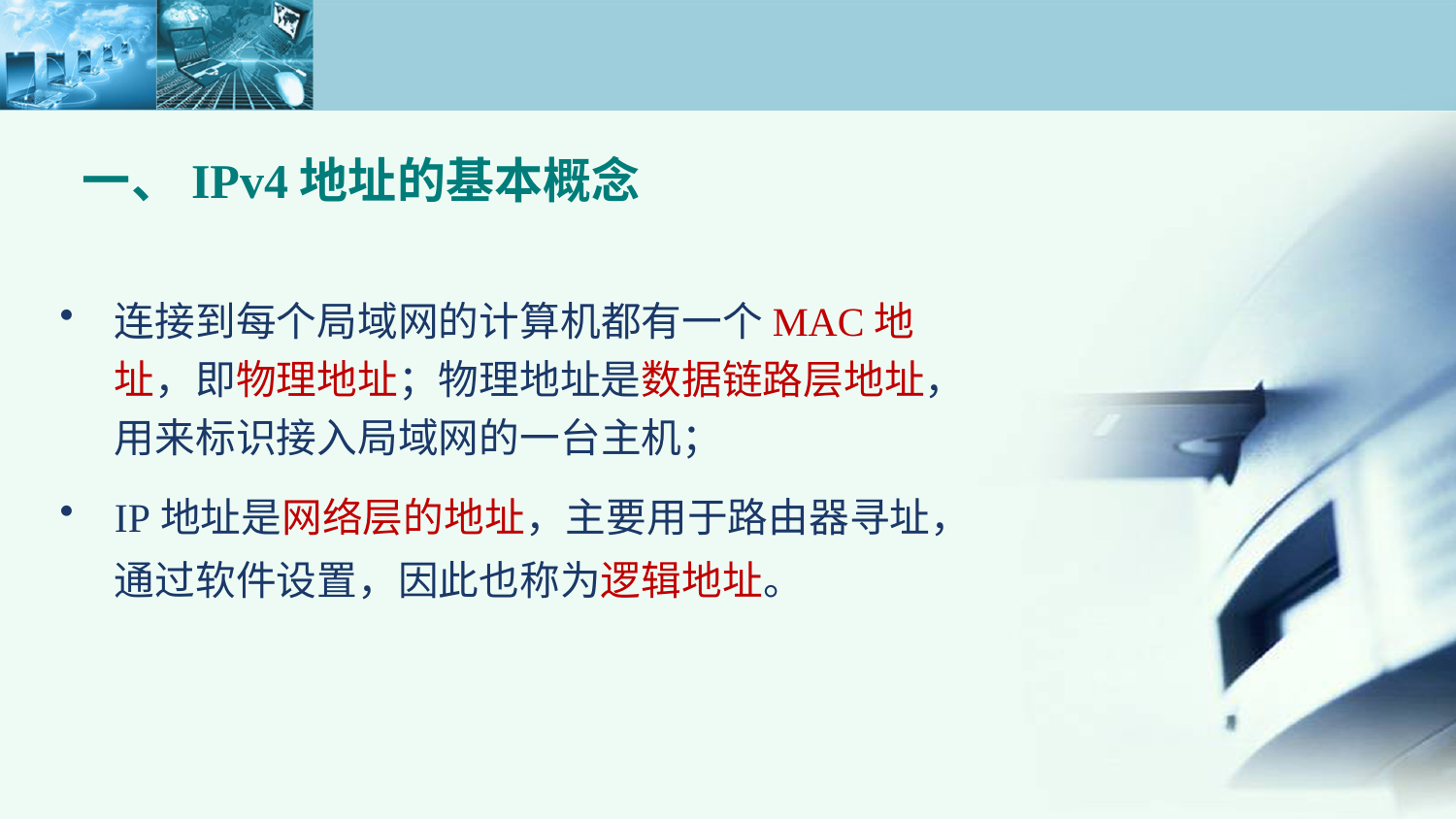

一、IPv4地址的基本概念
连接到每个局域网的计算机都有一个MAC地址，即物理地址；物理地址是数据链路层地址，用来标识接入局域网的一台主机；
IP地址是网络层的地址，主要用于路由器寻址，通过软件设置，因此也称为逻辑地址。